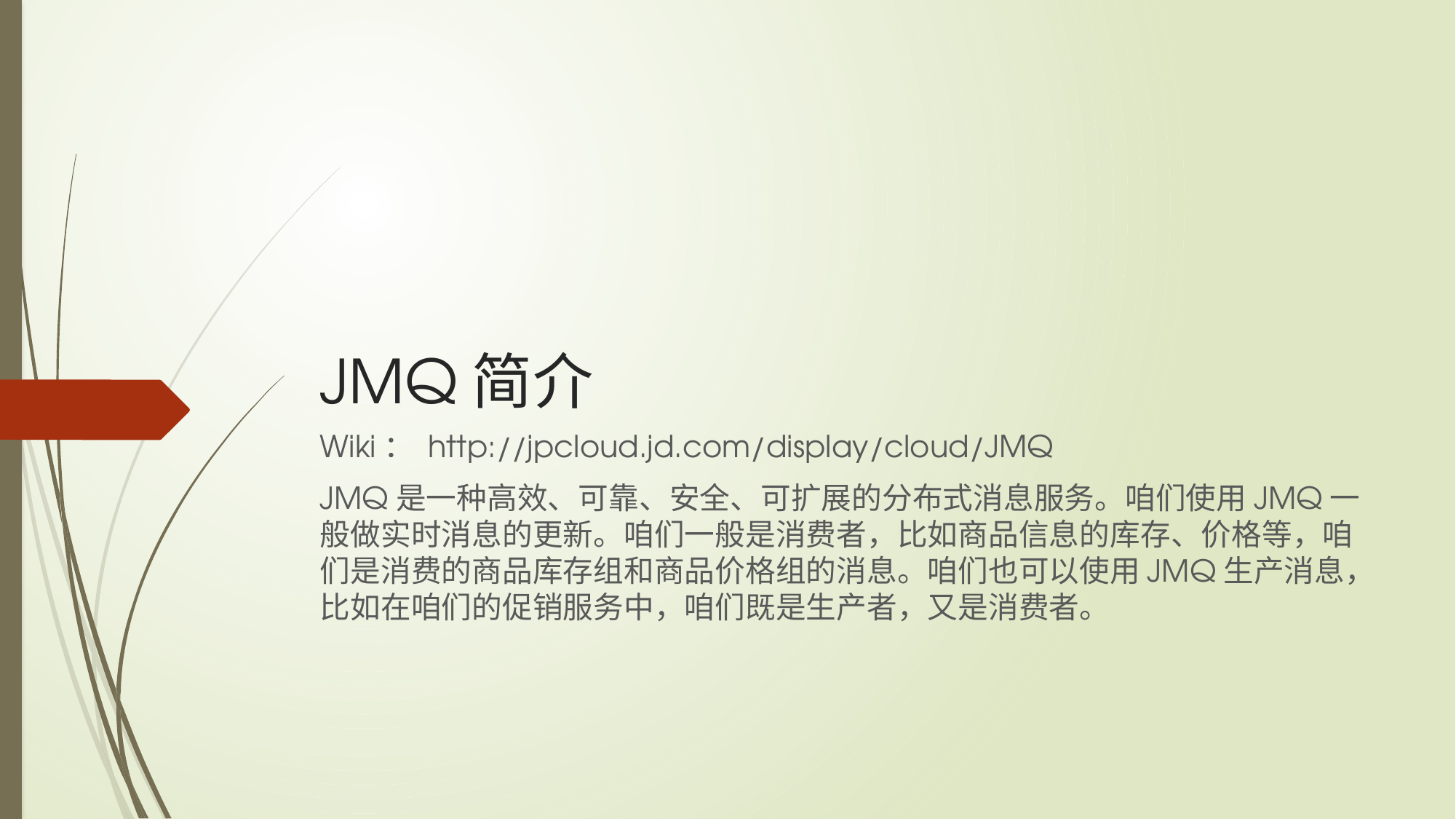

# JMQ简介
Wiki： http://jpcloud.jd.com/display/cloud/JMQ
JMQ是一种高效、可靠、安全、可扩展的分布式消息服务。咱们使用JMQ一般做实时消息的更新。咱们一般是消费者，比如商品信息的库存、价格等，咱们是消费的商品库存组和商品价格组的消息。咱们也可以使用JMQ生产消息，比如在咱们的促销服务中，咱们既是生产者，又是消费者。